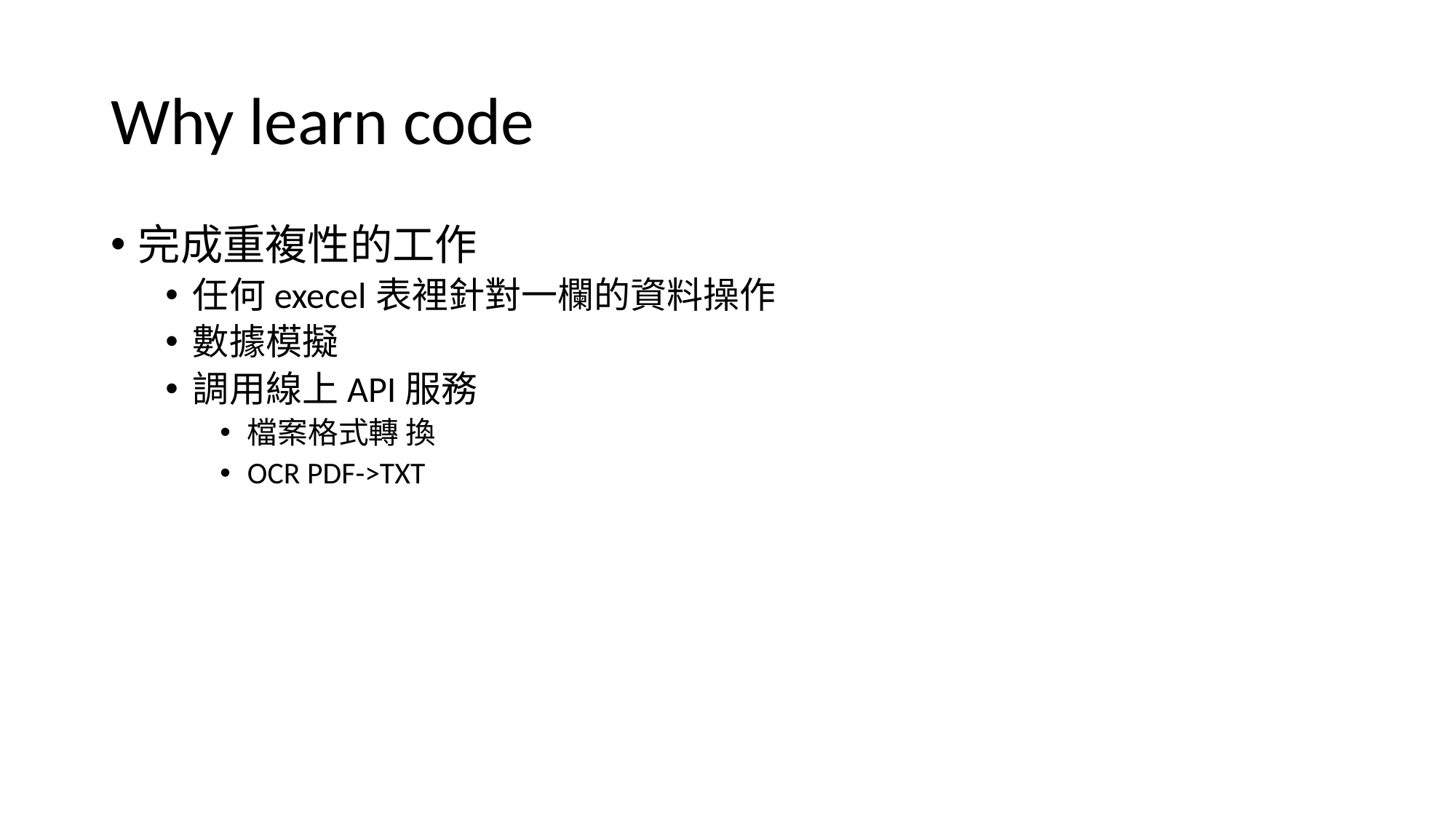

# Why learn code
完成重複性的工作
任何execel表裡針對一欄的資料操作
數據模擬
調用線上API服務
檔案格式轉 換
OCR PDF->TXT